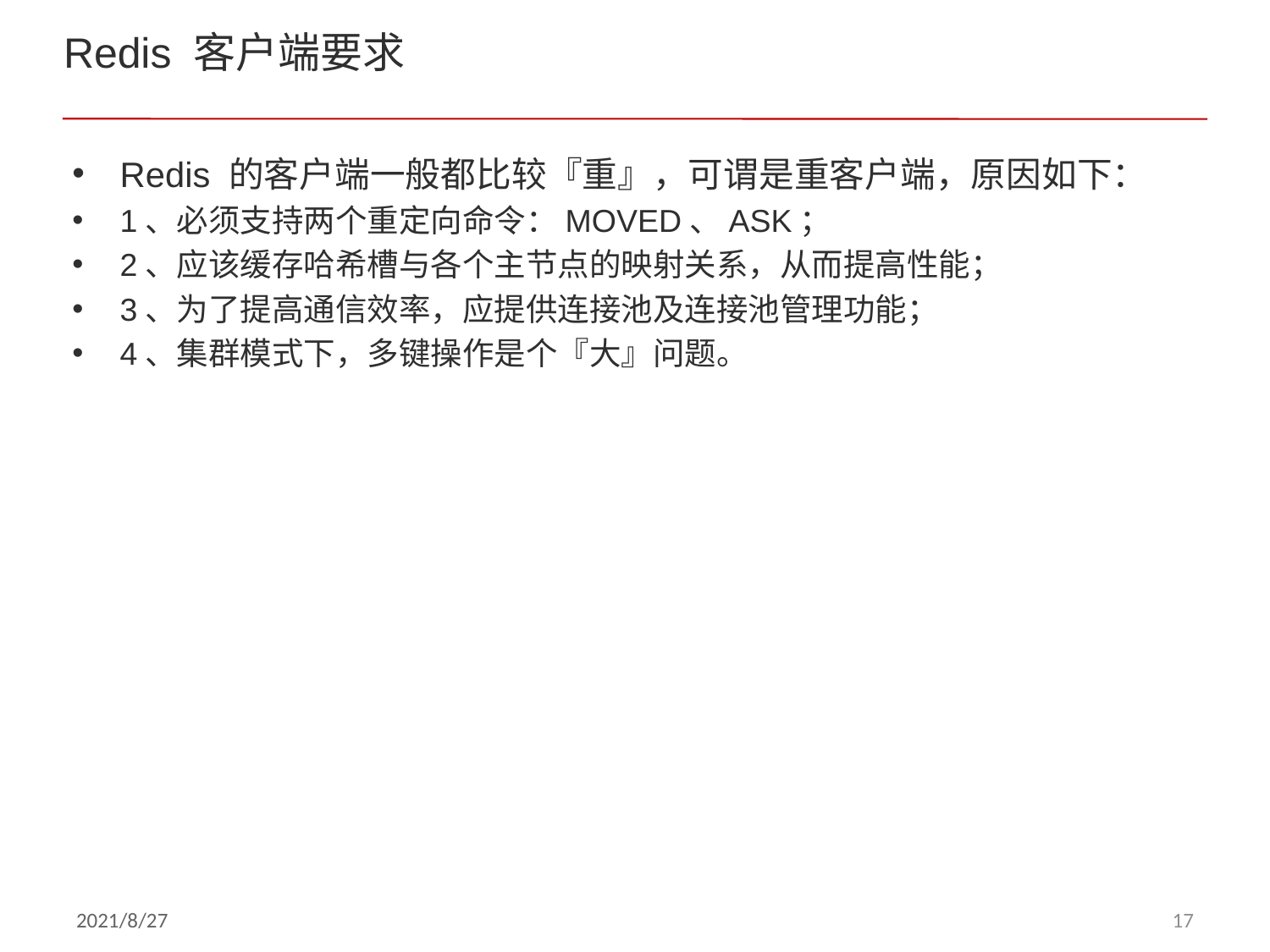

# Redis 客户端要求
Redis 的客户端一般都比较『重』，可谓是重客户端，原因如下：
1、必须支持两个重定向命令：MOVED、ASK；
2、应该缓存哈希槽与各个主节点的映射关系，从而提高性能；
3、为了提高通信效率，应提供连接池及连接池管理功能；
4、集群模式下，多键操作是个『大』问题。